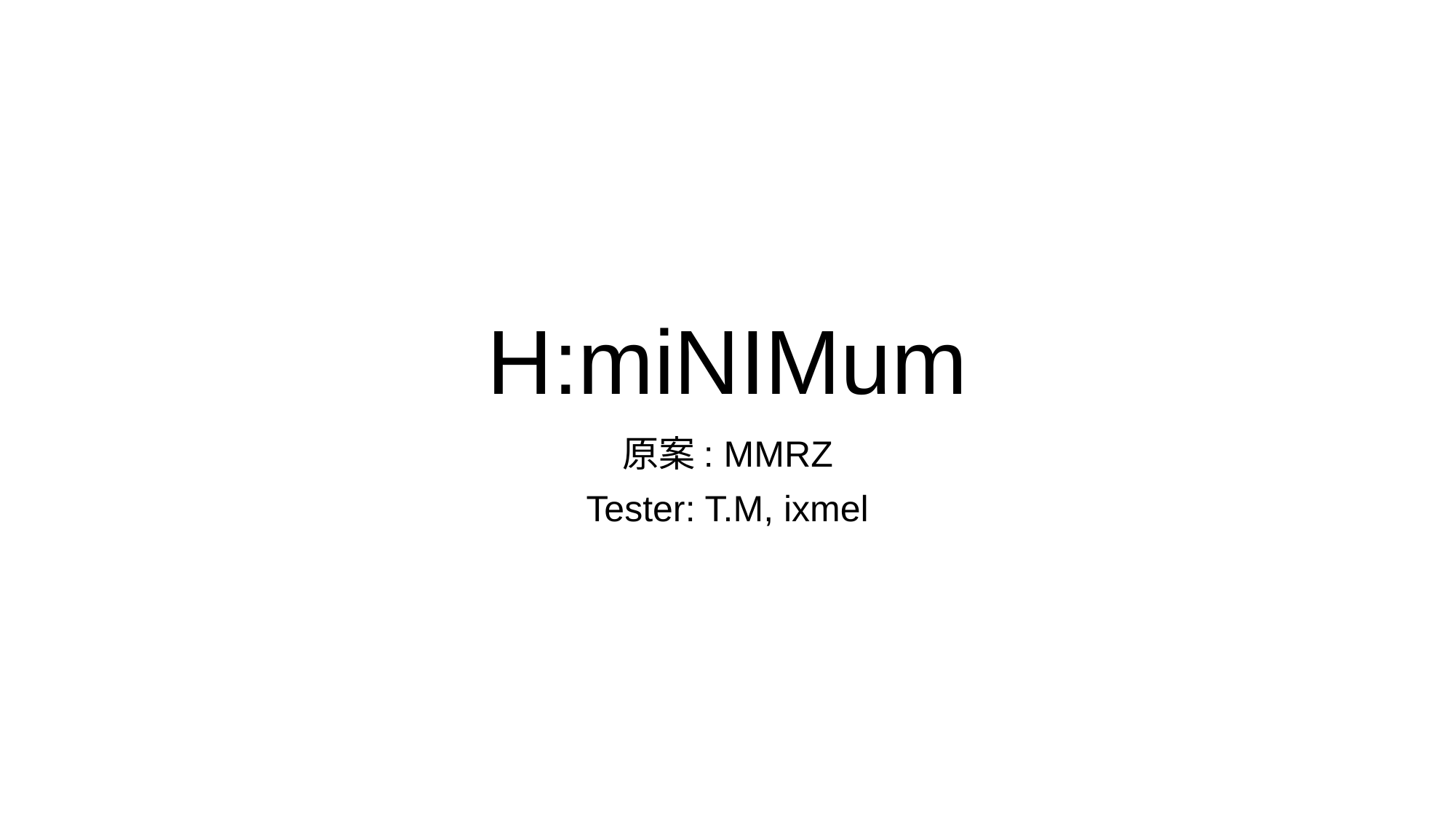

# H:miNIMum
原案: MMRZ
Tester: T.M, ixmel